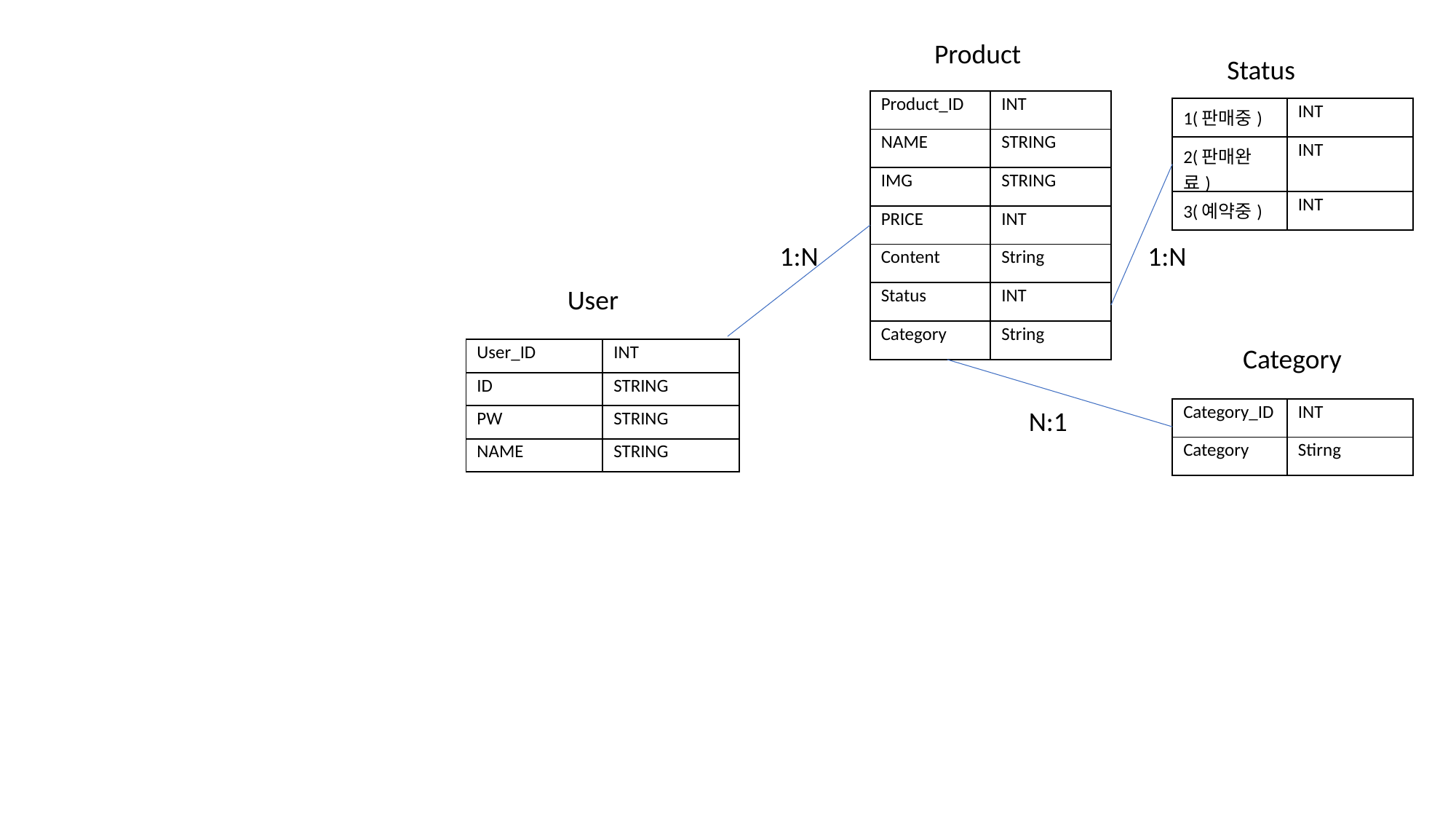

Product
Status
| Product\_ID | INT |
| --- | --- |
| NAME | STRING |
| IMG | STRING |
| PRICE | INT |
| Content | String |
| Status | INT |
| Category | String |
| 1(판매중) | INT |
| --- | --- |
| 2(판매완료) | INT |
| 3(예약중) | INT |
1:N
1:N
User

Category
| User\_ID | INT |
| --- | --- |
| ID | STRING |
| PW | STRING |
| NAME | STRING |
N:1
| Category\_ID | INT |
| --- | --- |
| Category | Stirng |